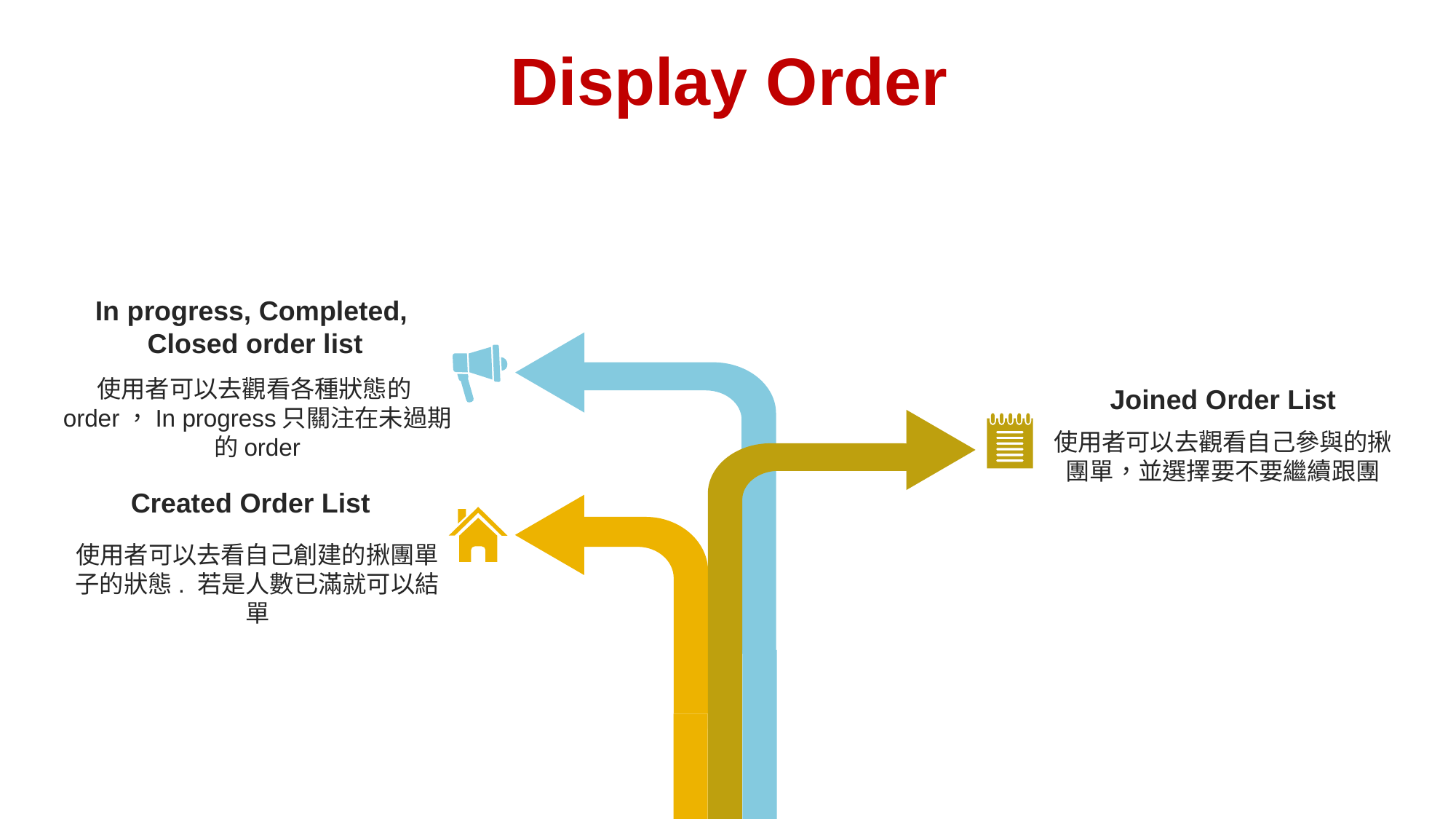

Display Order
In progress, Completed,
Closed order list
使用者可以去觀看各種狀態的order，In progress只關注在未過期的order

Joined Order List
使用者可以去觀看自己參與的揪團單，並選擇要不要繼續跟團

Created Order List
使用者可以去看自己創建的揪團單子的狀態. 若是人數已滿就可以結單